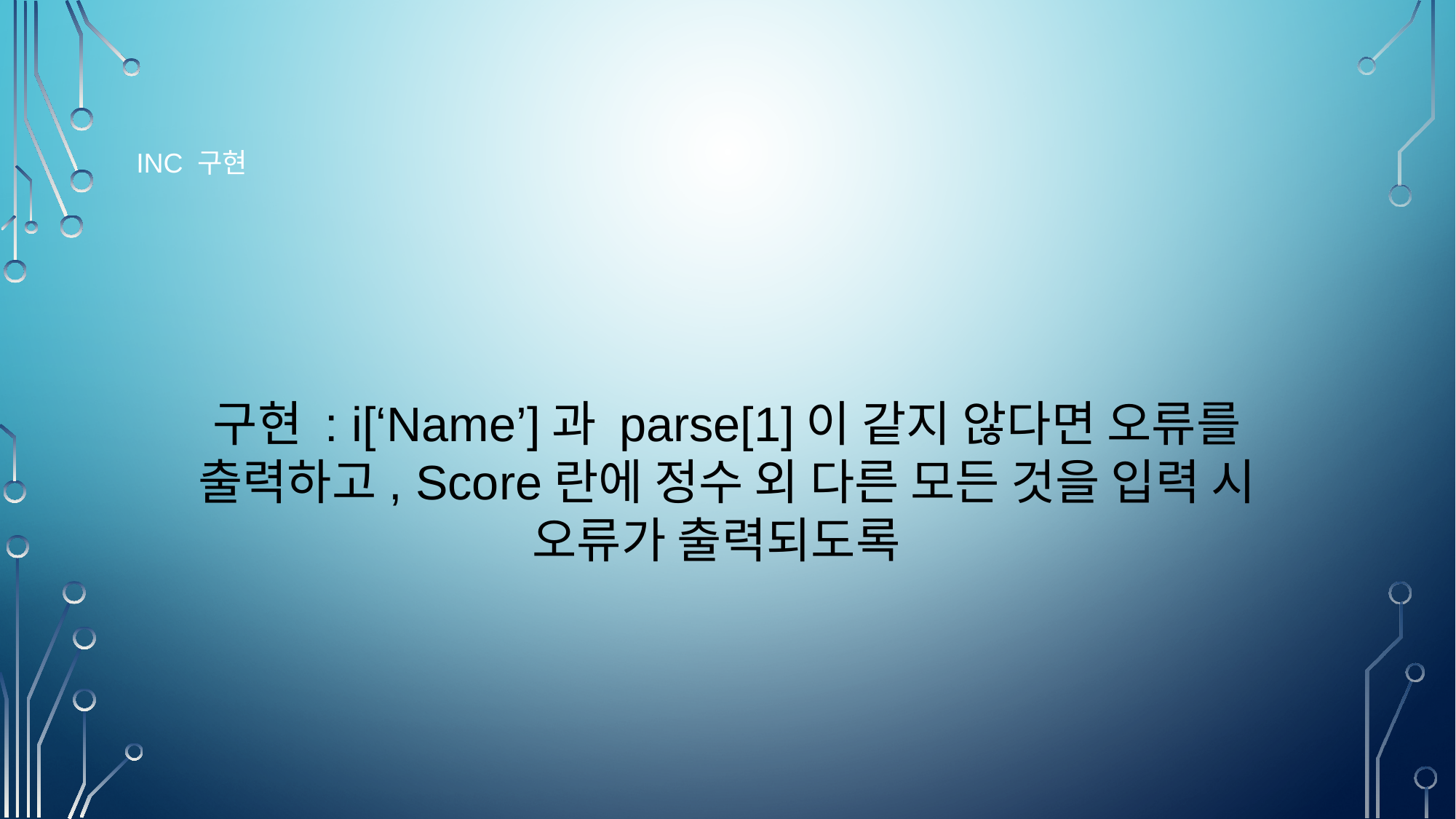

INC 구현
구현 : i[‘Name’]과 parse[1]이 같지 않다면 오류를 출력하고, Score란에 정수 외 다른 모든 것을 입력 시 오류가 출력되도록